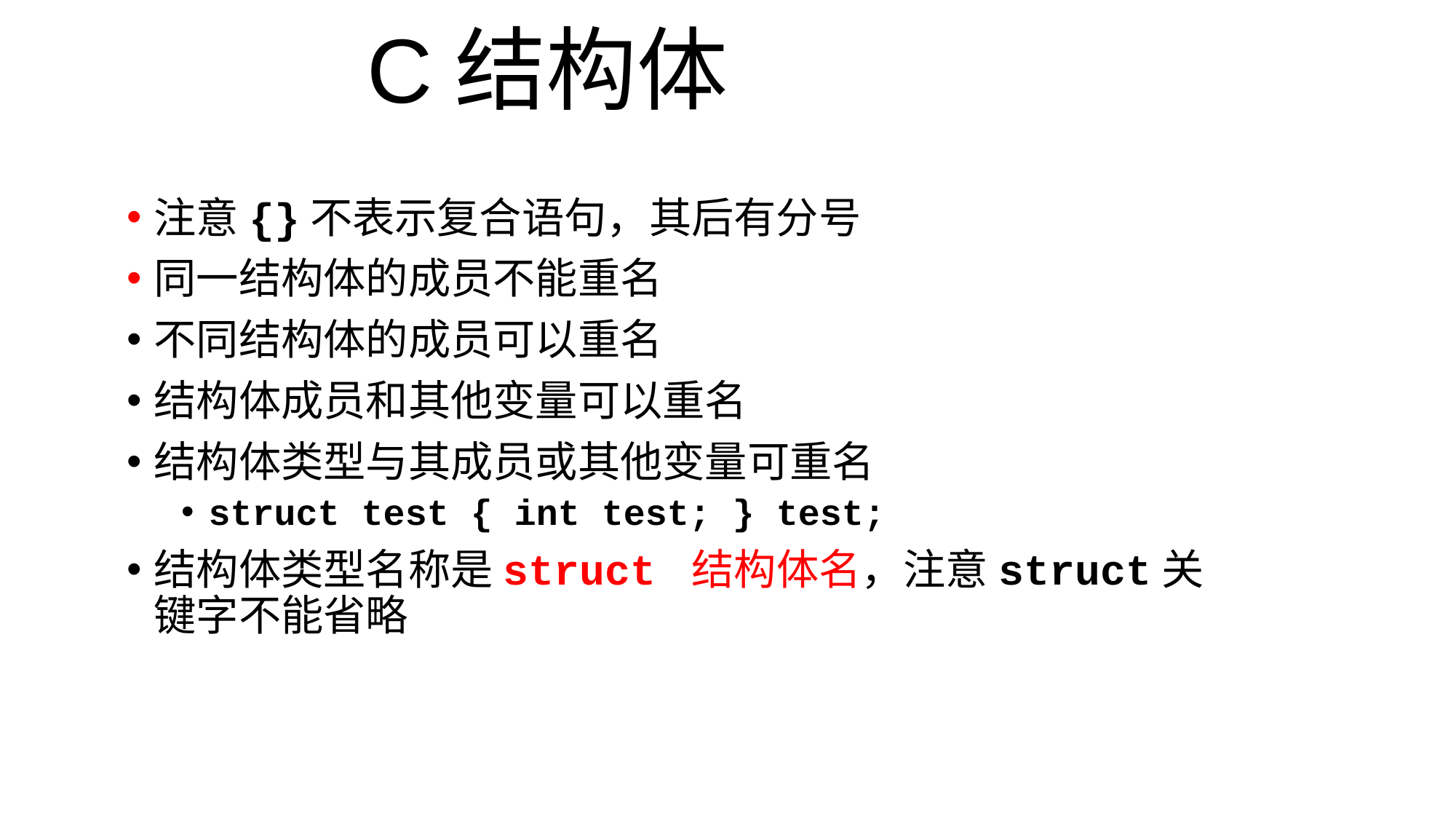

C结构体
注意{}不表示复合语句，其后有分号
同一结构体的成员不能重名
不同结构体的成员可以重名
结构体成员和其他变量可以重名
结构体类型与其成员或其他变量可重名
struct test { int test; } test;
结构体类型名称是struct 结构体名，注意struct关键字不能省略